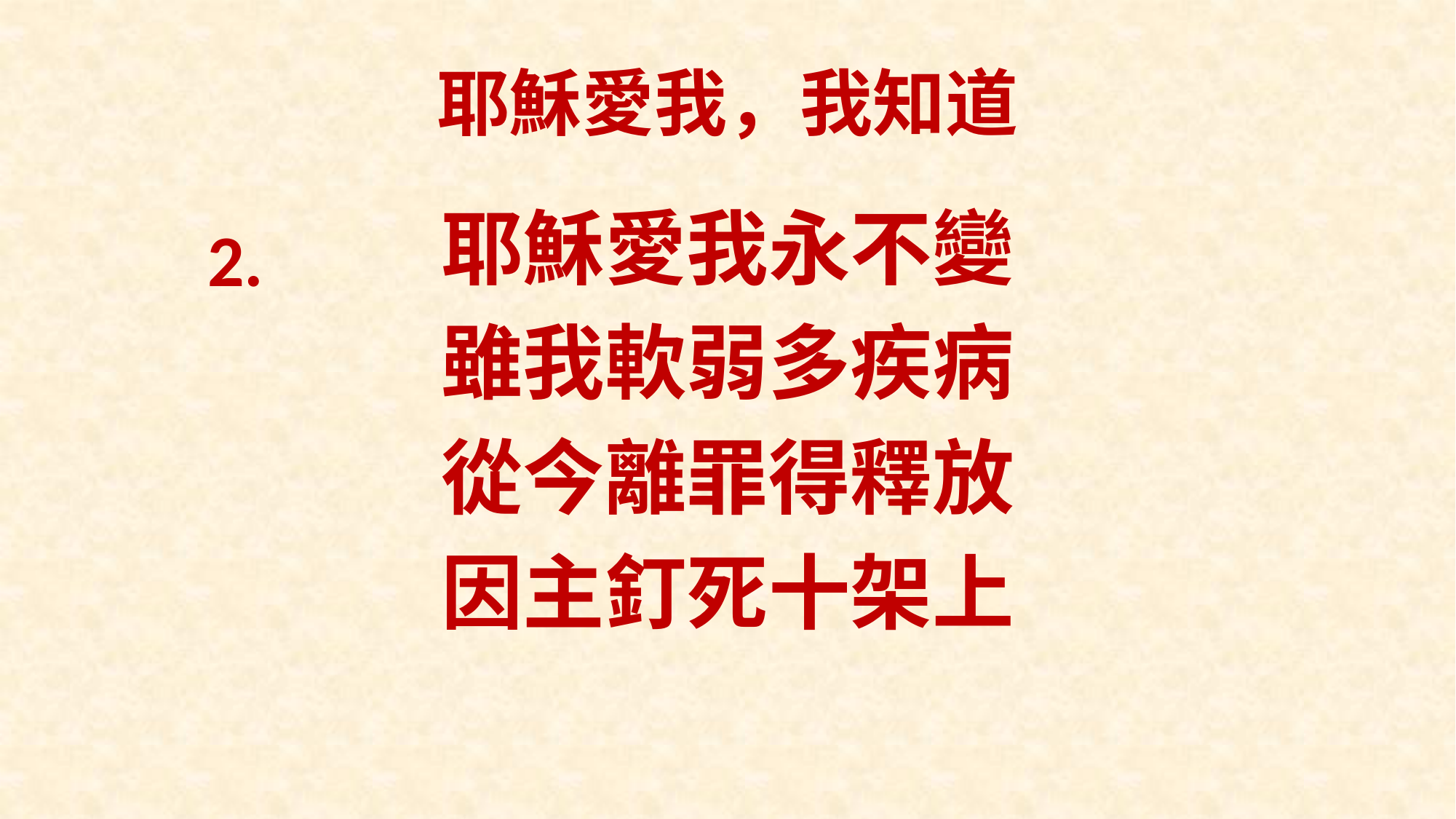

# 耶穌愛我，我知道
耶穌愛我永不變
雖我軟弱多疾病
從今離罪得釋放
因主釘死十架上
2.